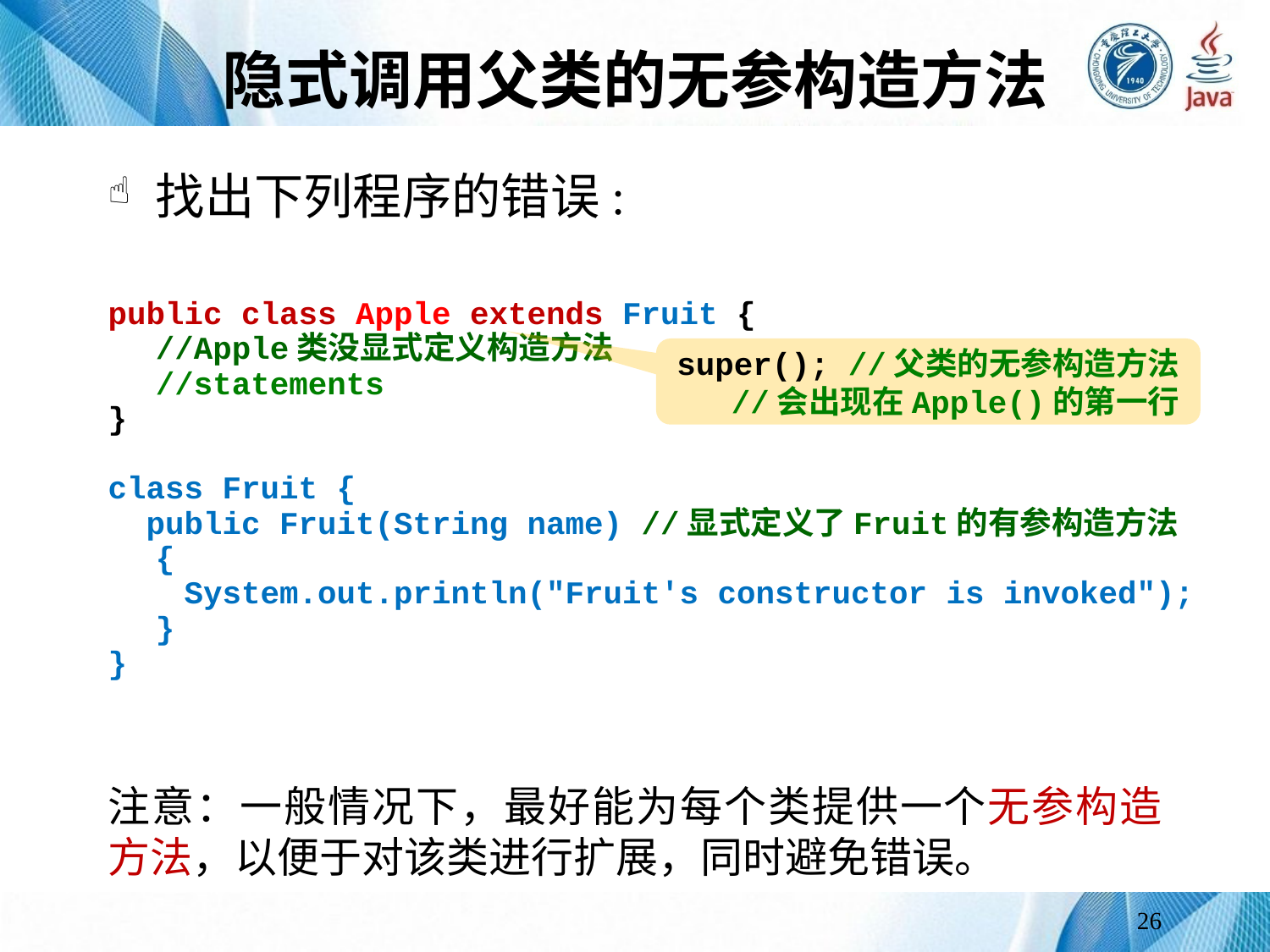

# 隐式调用父类的无参构造方法
找出下列程序的错误:

public class Apple extends Fruit {
//Apple类没显式定义构造方法
	//statements
}

class Fruit {
  public Fruit(String name) //显式定义了Fruit的有参构造方法
{
    System.out.println("Fruit's constructor is invoked");
}
}

super(); //父类的无参构造方法
//会出现在Apple()的第一行
注意：一般情况下，最好能为每个类提供一个无参构造方法，以便于对该类进行扩展，同时避免错误。
26